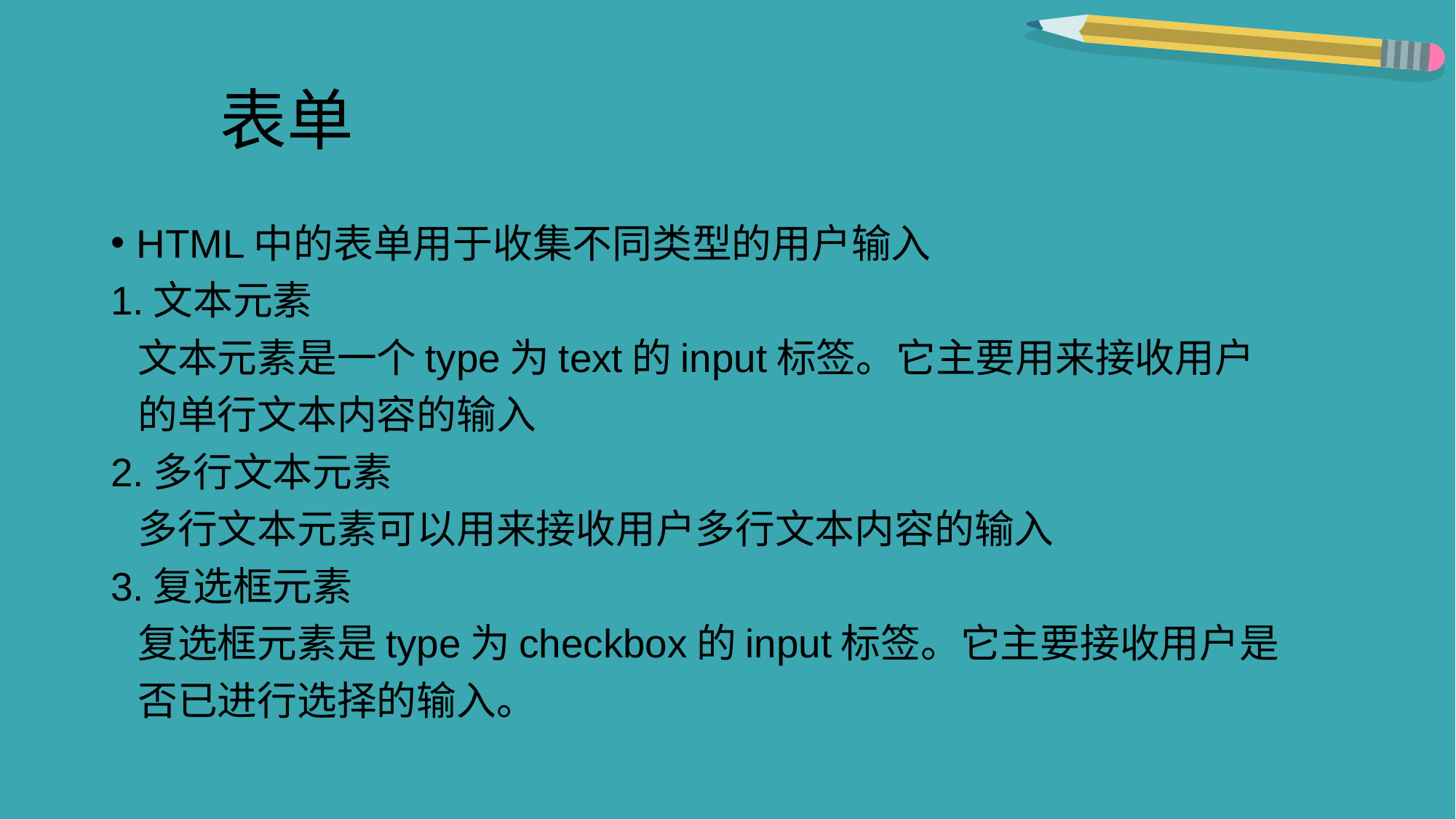

# 表单
HTML中的表单用于收集不同类型的用户输入
1.文本元素
  文本元素是一个type为text的input标签。它主要用来接收用户
  的单行文本内容的输入
2.多行文本元素
  多行文本元素可以用来接收用户多行文本内容的输入
3.复选框元素
  复选框元素是type为checkbox的input标签。它主要接收用户是
  否已进行选择的输入。